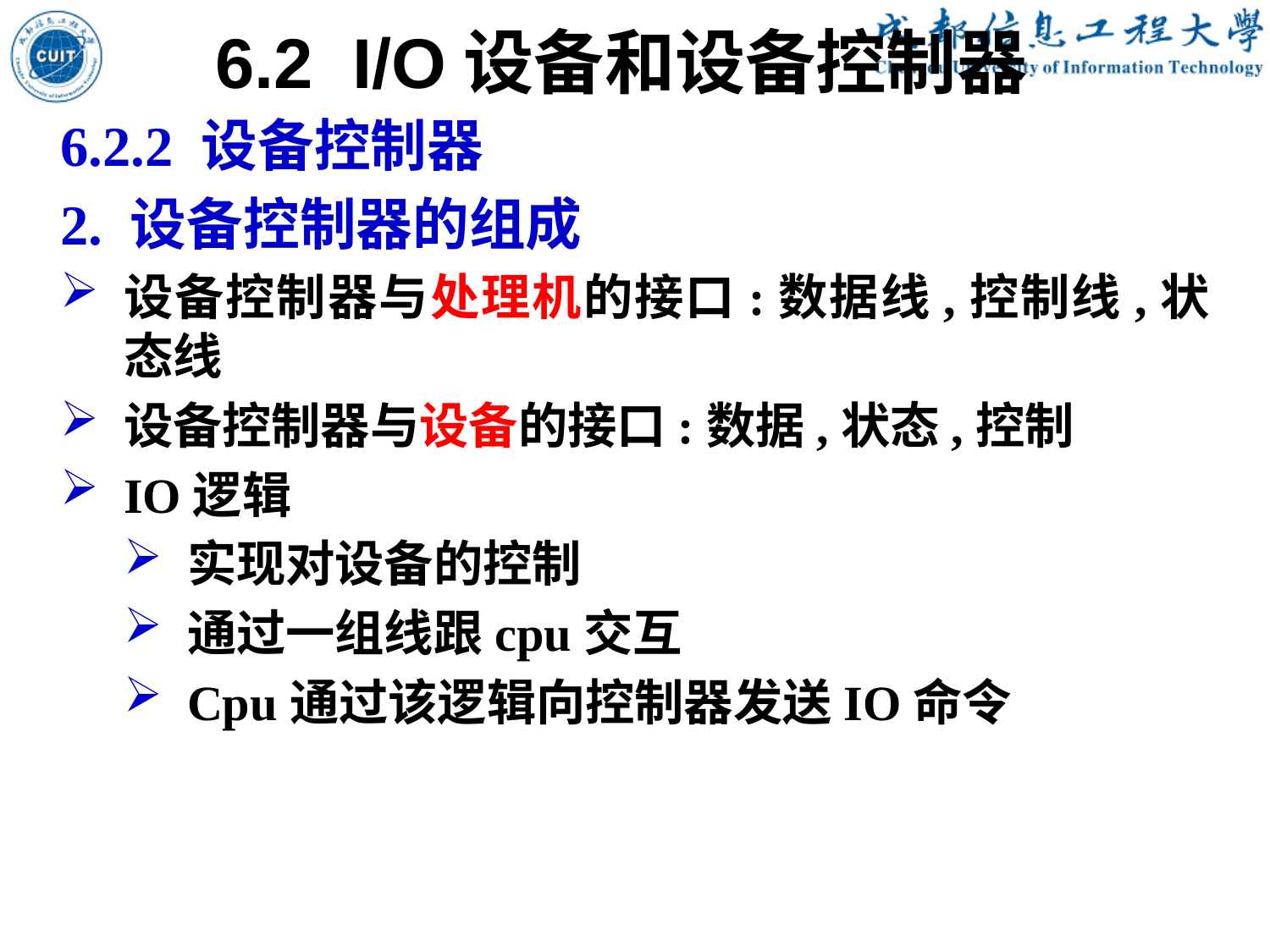

6.2  I/O设备和设备控制器
6.2.2 设备控制器
2. 设备控制器的组成
设备控制器与处理机的接口:数据线,控制线,状态线
设备控制器与设备的接口:数据,状态,控制
IO逻辑
实现对设备的控制
通过一组线跟cpu交互
Cpu通过该逻辑向控制器发送IO命令